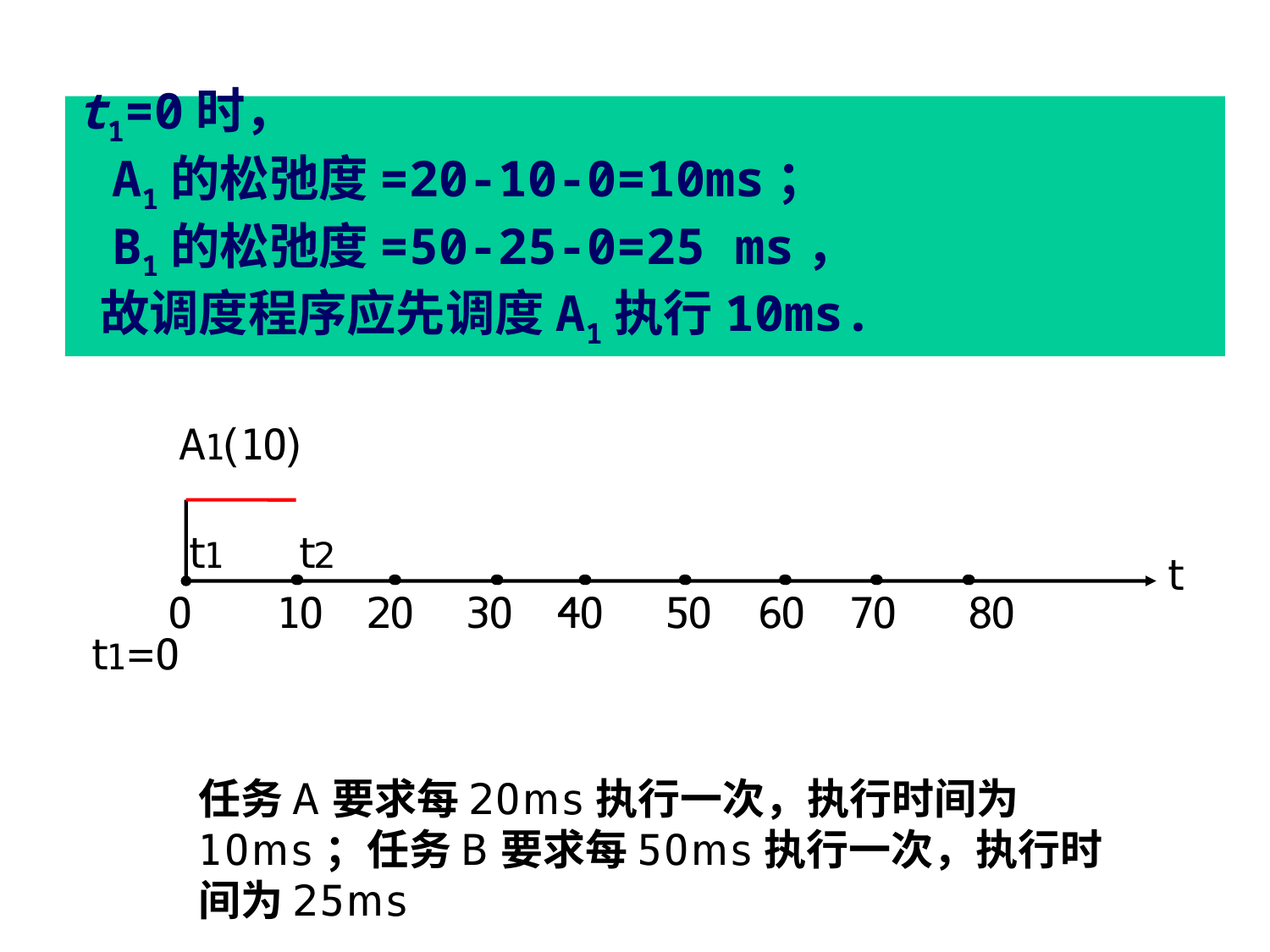

# t1=0时， A1的松弛度=20-10-0=10ms； B1的松弛度=50-25-0=25 ms， 故调度程序应先调度A1执行10ms.
A1(10)

t1
t2
t
0
10

20

30

40

50

60

70

80

t1=0
任务A要求每20ms执行一次，执行时间为10ms；任务B要求每50ms执行一次，执行时间为25ms